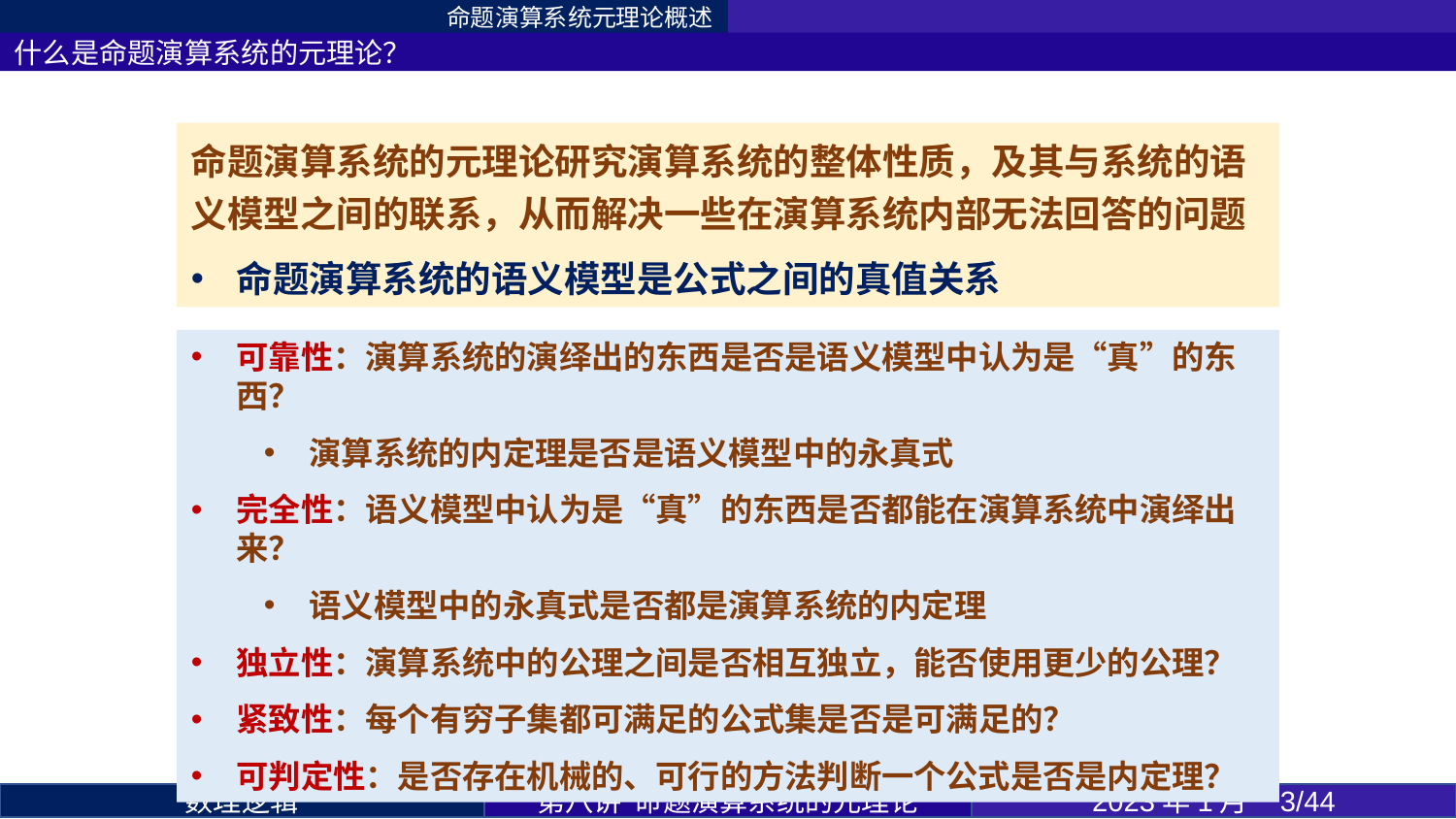

命题演算系统元理论概述
什么是命题演算系统的元理论？
命题演算系统的元理论研究演算系统的整体性质，及其与系统的语义模型之间的联系，从而解决一些在演算系统内部无法回答的问题
命题演算系统的语义模型是公式之间的真值关系
可靠性：演算系统的演绎出的东西是否是语义模型中认为是“真”的东西？
演算系统的内定理是否是语义模型中的永真式
完全性：语义模型中认为是“真”的东西是否都能在演算系统中演绎出来？
语义模型中的永真式是否都是演算系统的内定理
独立性：演算系统中的公理之间是否相互独立，能否使用更少的公理？
紧致性：每个有穷子集都可满足的公式集是否是可满足的？
可判定性：是否存在机械的、可行的方法判断一个公式是否是内定理？
第八讲  命题演算系统的元理论
2023年1月    3/44
数理逻辑